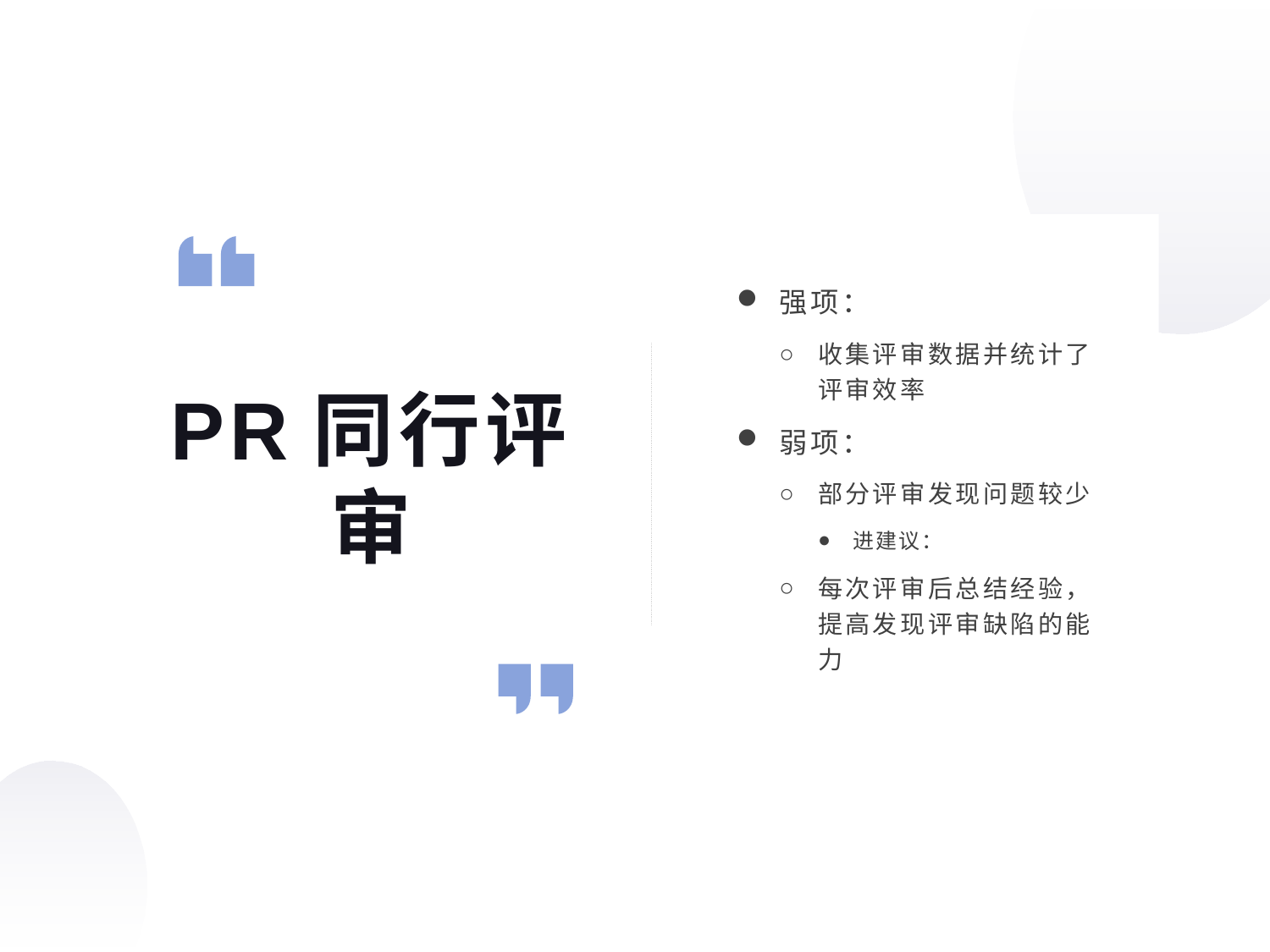

强项：
收集评审数据并统计了评审效率
弱项：
部分评审发现问题较少
进建议：
每次评审后总结经验，提高发现评审缺陷的能力
PR同行评审